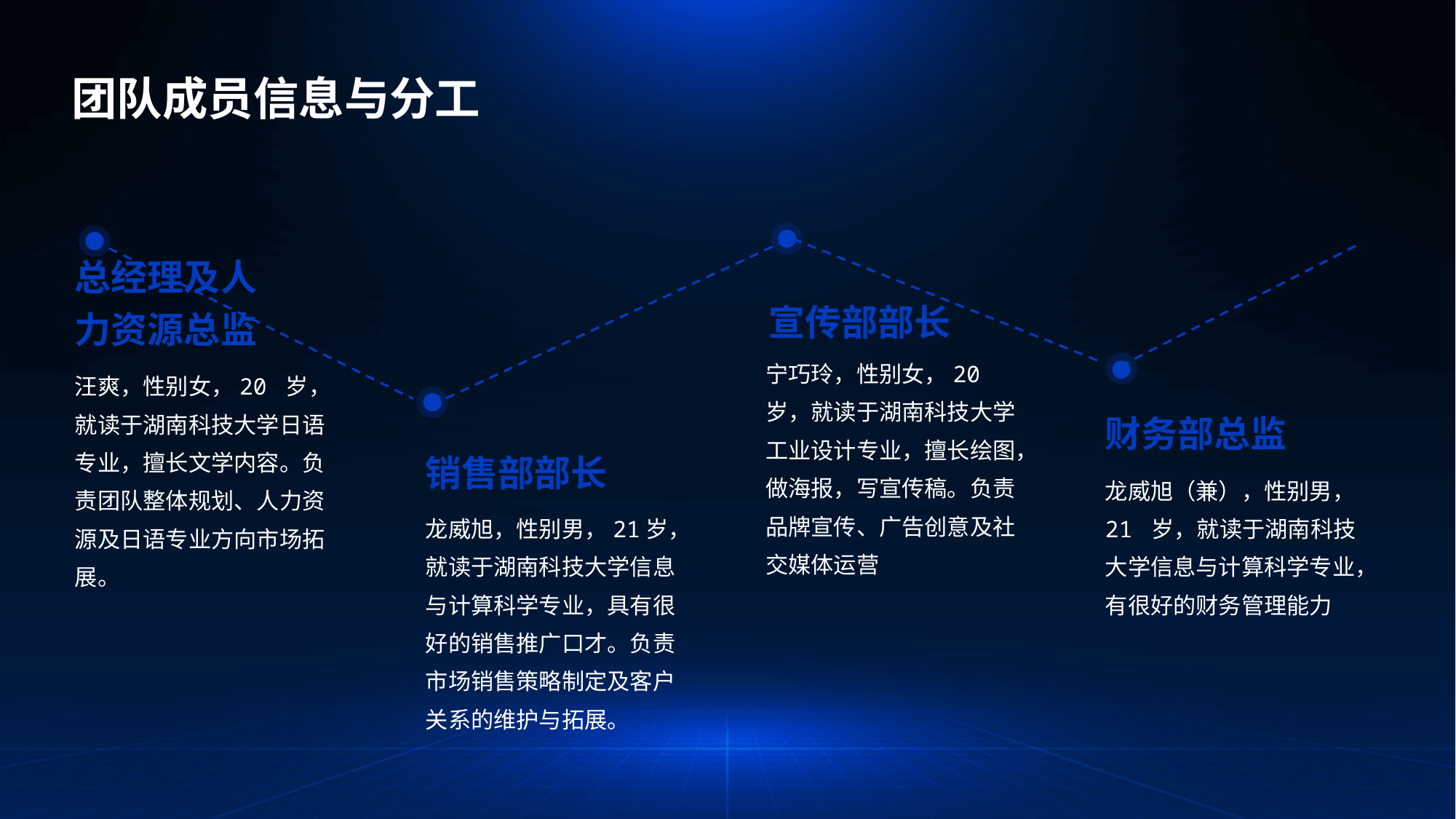

团队成员信息与分工

宣传部部长
总经理及人力资源总监
宁巧玲，性别女，20 岁，就读于湖南科技大学工业设计专业，擅长绘图，做海报，写宣传稿。负责品牌宣传、广告创意及社交媒体运营
汪爽，性别女，20 岁，就读于湖南科技大学日语专业，擅长文学内容。负责团队整体规划、人力资源及日语专业方向市场拓展。

财务部总监

销售部部长
龙威旭（兼），性别男，21 岁，就读于湖南科技大学信息与计算科学专业，有很好的财务管理能力
龙威旭，性别男，21岁，就读于湖南科技大学信息与计算科学专业，具有很好的销售推广口才。负责市场销售策略制定及客户关系的维护与拓展。